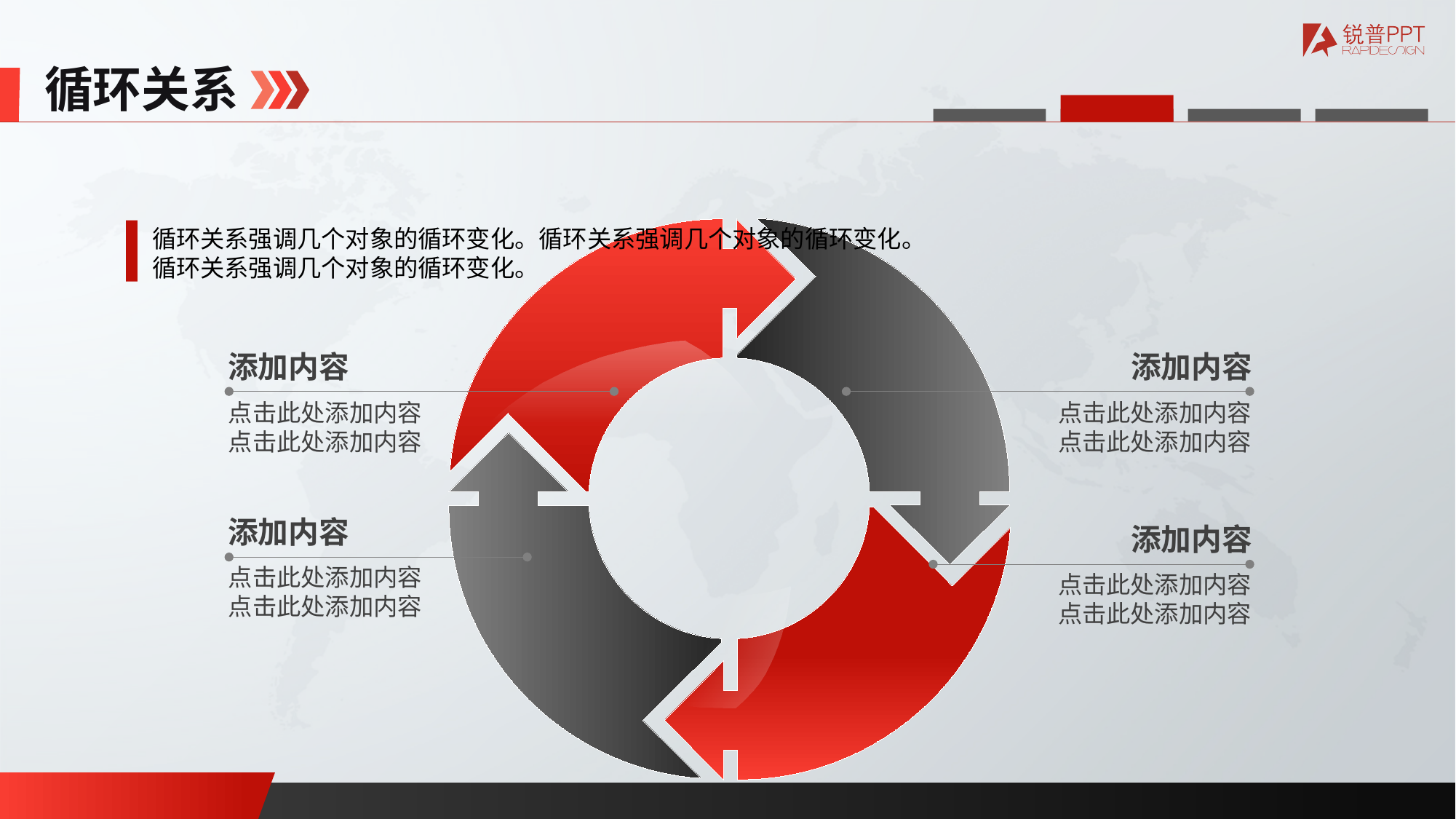

循环关系

循环关系强调几个对象的循环变化。循环关系强调几个对象的循环变化。
循环关系强调几个对象的循环变化。

添加内容
添加内容
点击此处添加内容
点击此处添加内容
点击此处添加内容
点击此处添加内容
添加内容
添加内容
点击此处添加内容
点击此处添加内容
点击此处添加内容
点击此处添加内容